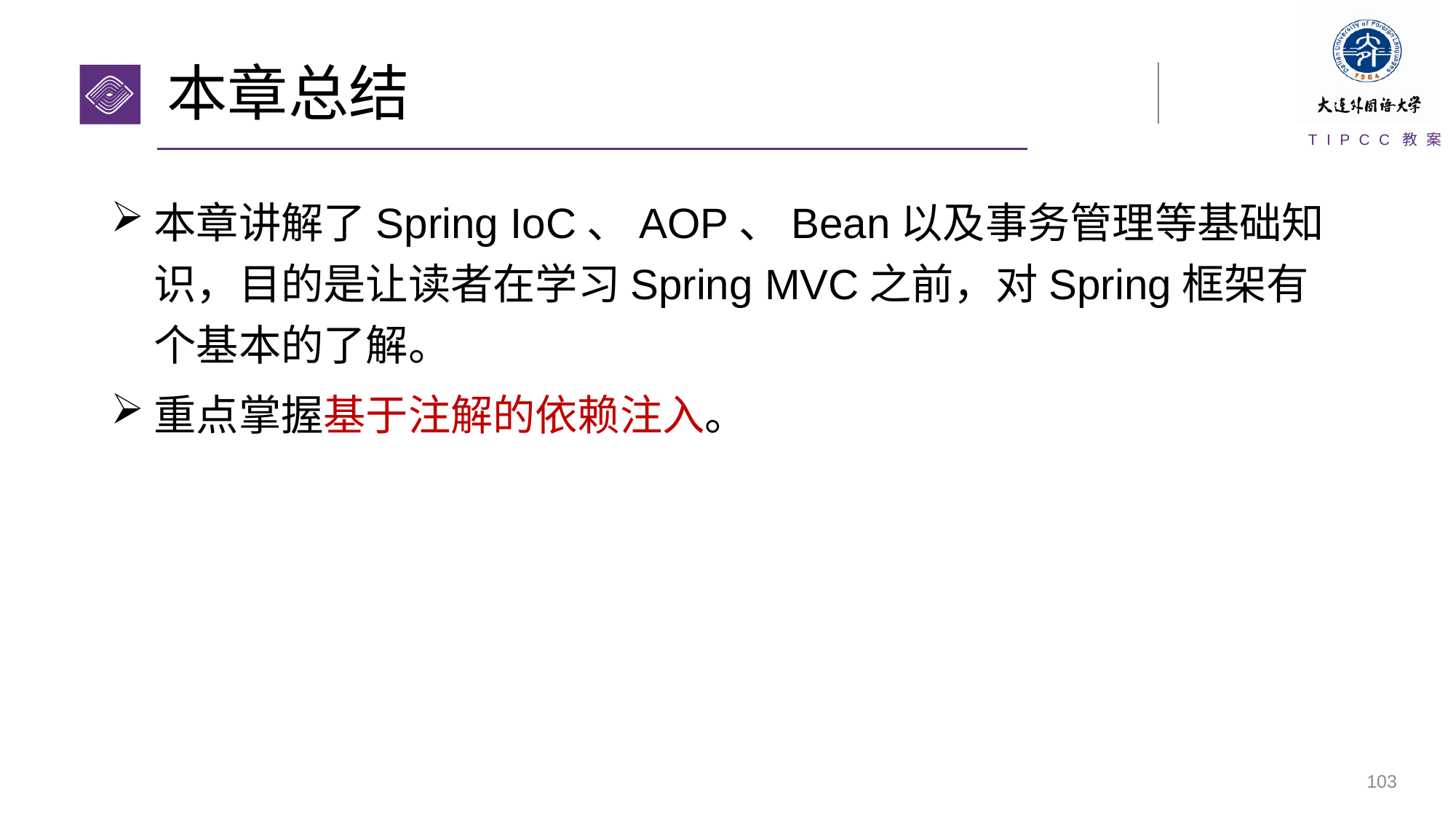

# 本章总结
本章讲解了Spring IoC、AOP、Bean以及事务管理等基础知识，目的是让读者在学习Spring MVC之前，对Spring框架有个基本的了解。
重点掌握基于注解的依赖注入。
103